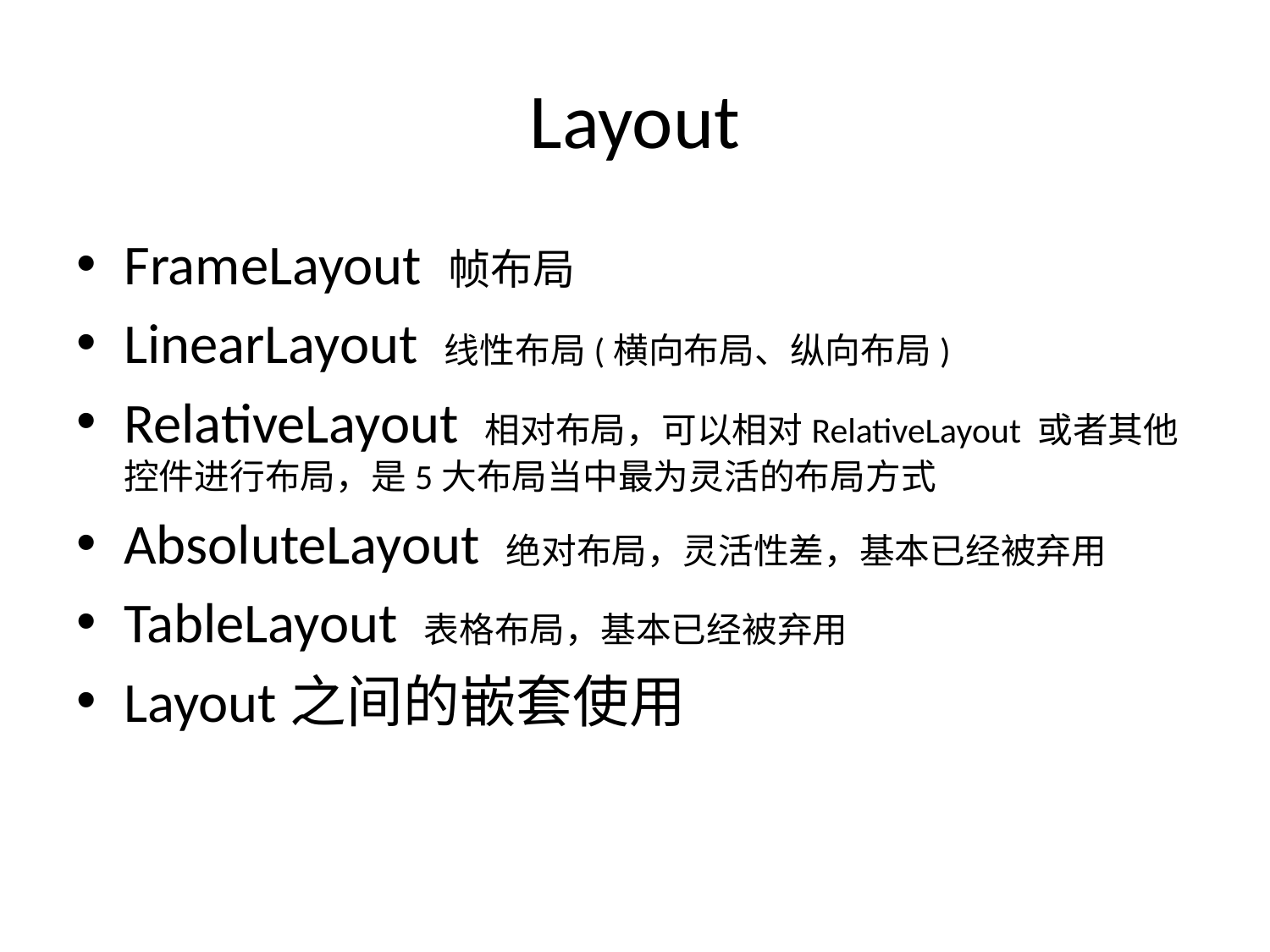

# Layout
FrameLayout 帧布局
LinearLayout 线性布局(横向布局、纵向布局)
RelativeLayout 相对布局，可以相对RelativeLayout 或者其他控件进行布局，是5大布局当中最为灵活的布局方式
AbsoluteLayout 绝对布局，灵活性差，基本已经被弃用
TableLayout 表格布局，基本已经被弃用
Layout之间的嵌套使用